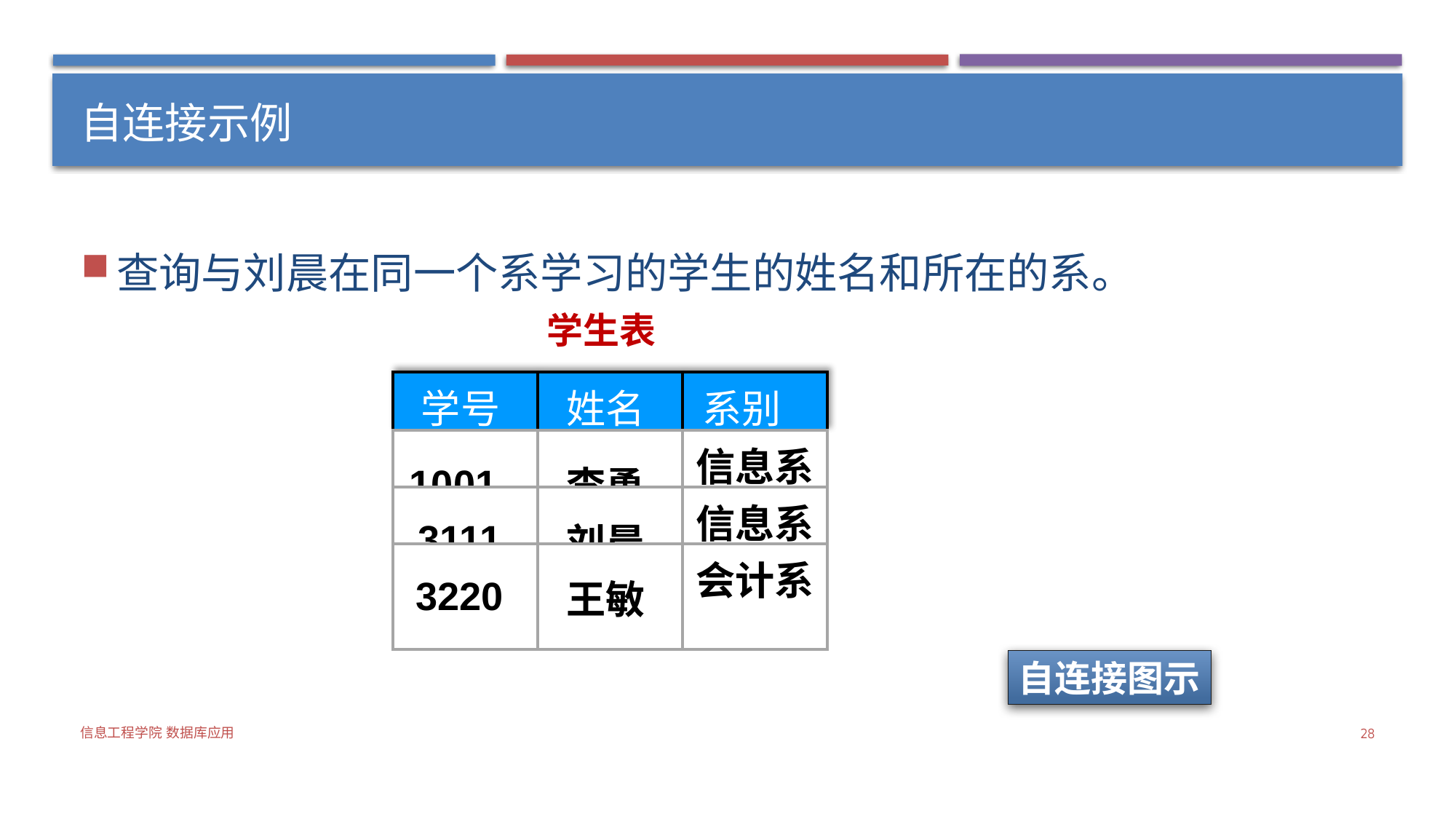

# 自连接示例
查询与刘晨在同一个系学习的学生的姓名和所在的系。

学生表
| 学号 | 姓名 | 系别 |
| --- | --- | --- |
| 1001 | 李勇 | 信息系 |
| --- | --- | --- |
| 3111 | 刘晨 | 信息系 |
| --- | --- | --- |
| 3220 | 王敏 | 会计系 |
| --- | --- | --- |
自连接图示
信息工程学院 数据库应用
28